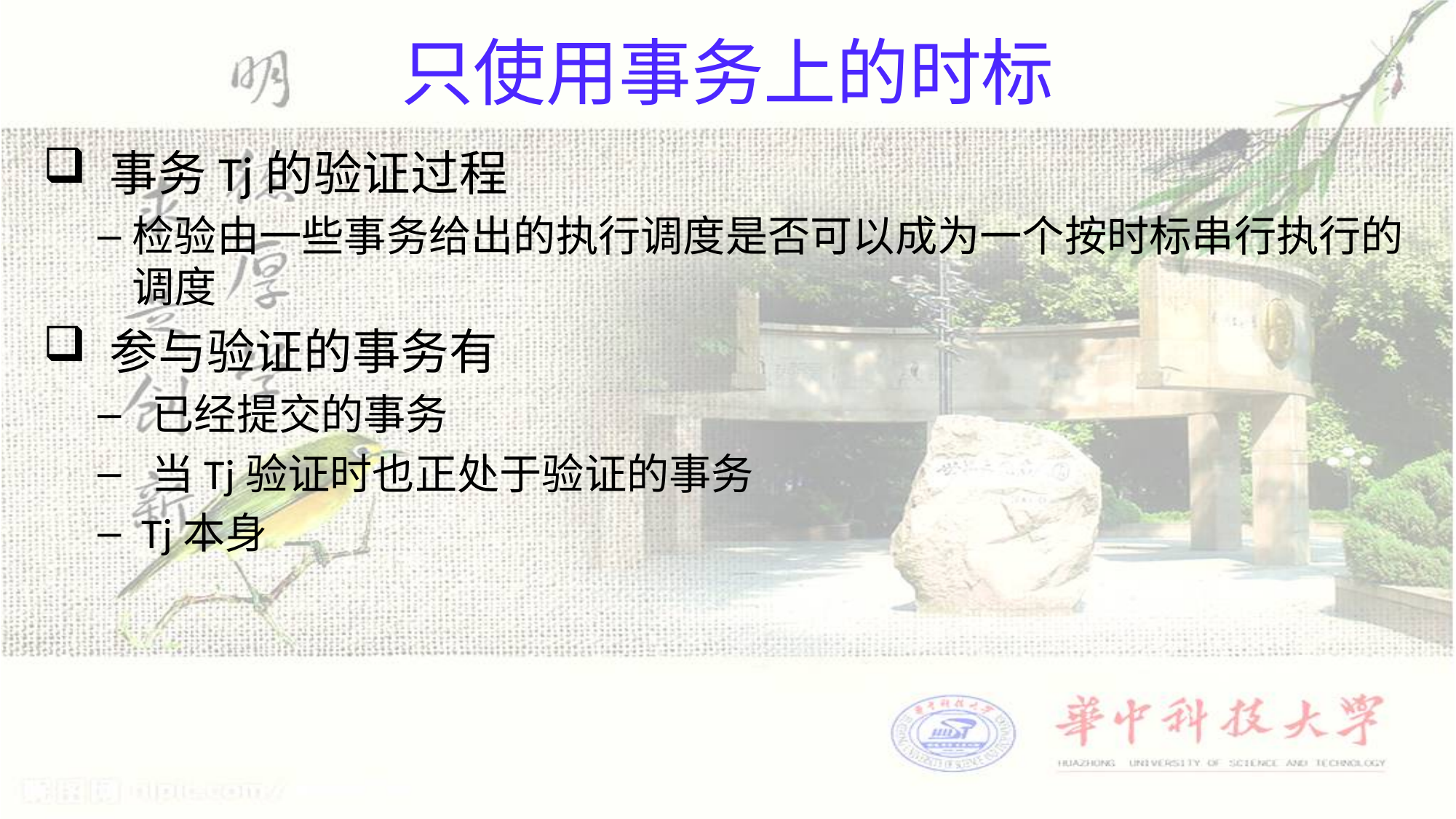

# 只使用事务上的时标
 事务Tj的验证过程
检验由一些事务给出的执行调度是否可以成为一个按时标串行执行的调度
 参与验证的事务有
 已经提交的事务
 当Tj验证时也正处于验证的事务
 Tj本身